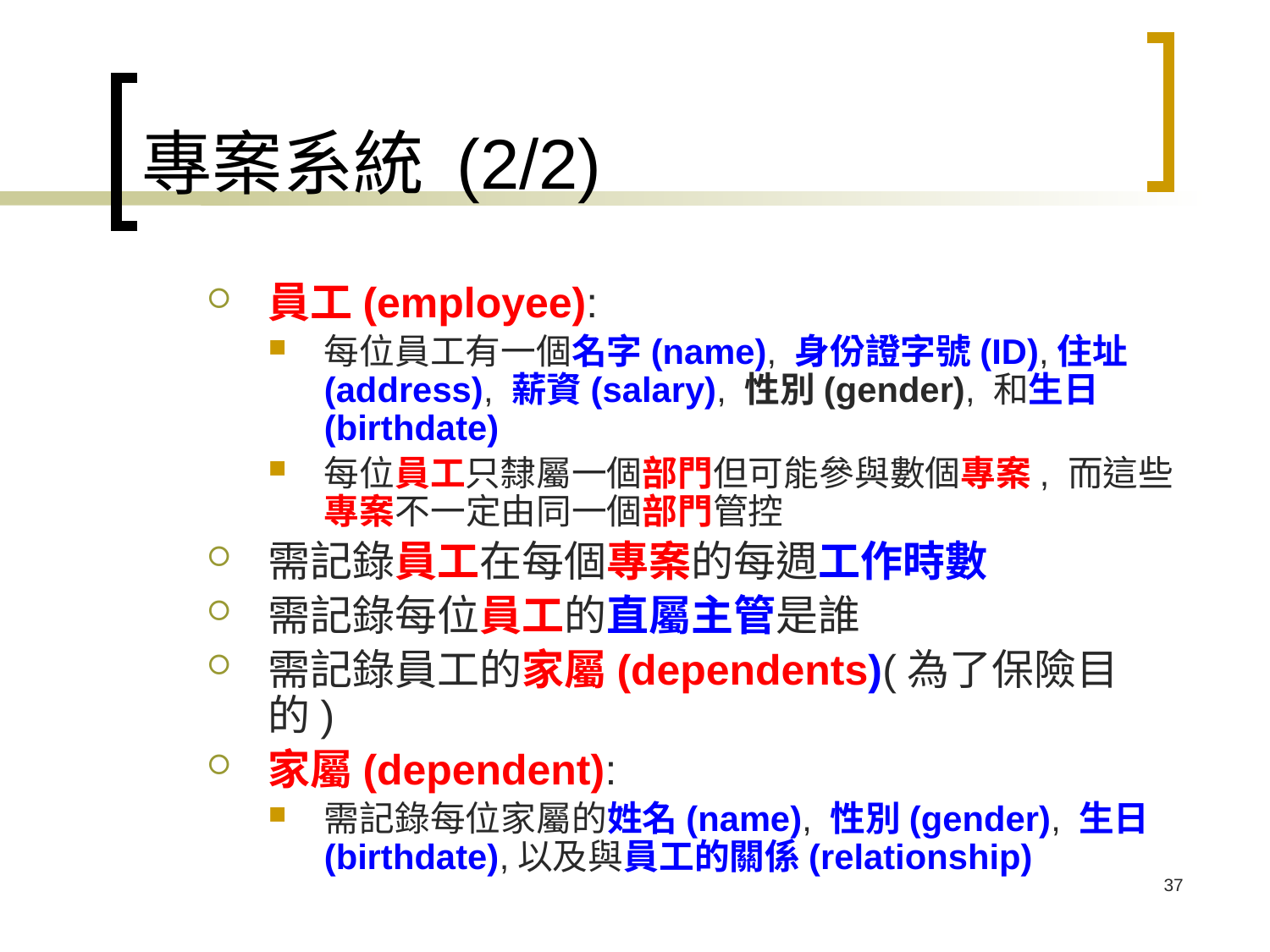

# 專案系統 (2/2)
員工(employee):
每位員工有一個名字(name), 身份證字號(ID),住址(address), 薪資(salary), 性別(gender), 和生日(birthdate)
每位員工只隸屬一個部門但可能參與數個專案, 而這些專案不一定由同一個部門管控
需記錄員工在每個專案的每週工作時數
需記錄每位員工的直屬主管是誰
需記錄員工的家屬(dependents)(為了保險目的)
家屬(dependent):
需記錄每位家屬的姓名(name), 性別(gender), 生日(birthdate),以及與員工的關係(relationship)
37